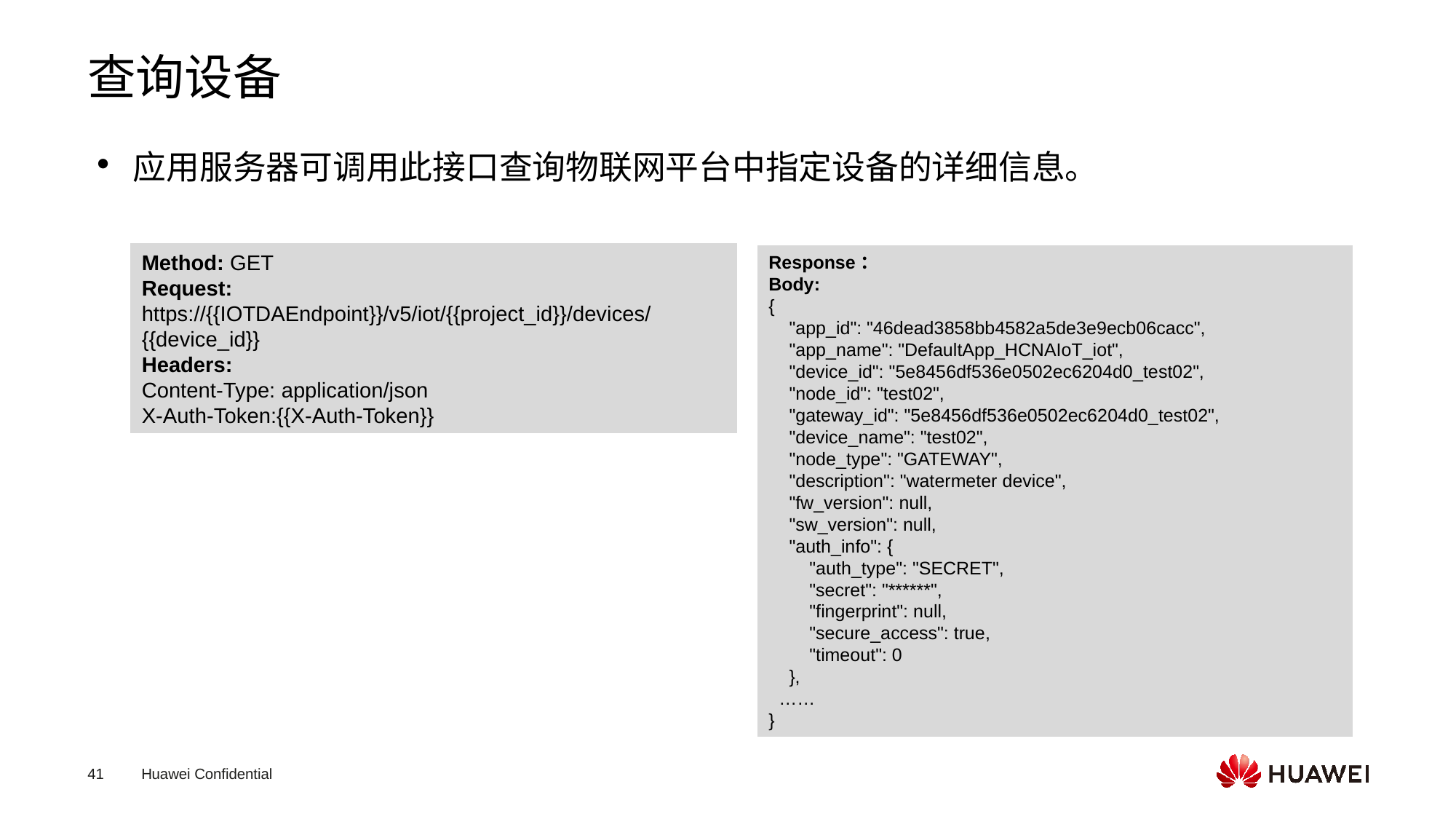

# 查询设备
应用服务器可调用此接口查询物联网平台中指定设备的详细信息。

Method: GET
Request:
https://{{IOTDAEndpoint}}/v5/iot/{{project_id}}/devices/{{device_id}}
Headers:
Content-Type: application/json
X-Auth-Token:{{X-Auth-Token}}
Response：
Body:
{
    "app_id": "46dead3858bb4582a5de3e9ecb06cacc",
    "app_name": "DefaultApp_HCNAIoT_iot",
    "device_id": "5e8456df536e0502ec6204d0_test02",
    "node_id": "test02",
    "gateway_id": "5e8456df536e0502ec6204d0_test02",
    "device_name": "test02",
    "node_type": "GATEWAY",
    "description": "watermeter device",
    "fw_version": null,
    "sw_version": null,
    "auth_info": {
        "auth_type": "SECRET",
        "secret": "******",
        "fingerprint": null,
        "secure_access": true,
        "timeout": 0
    },
  ……
}